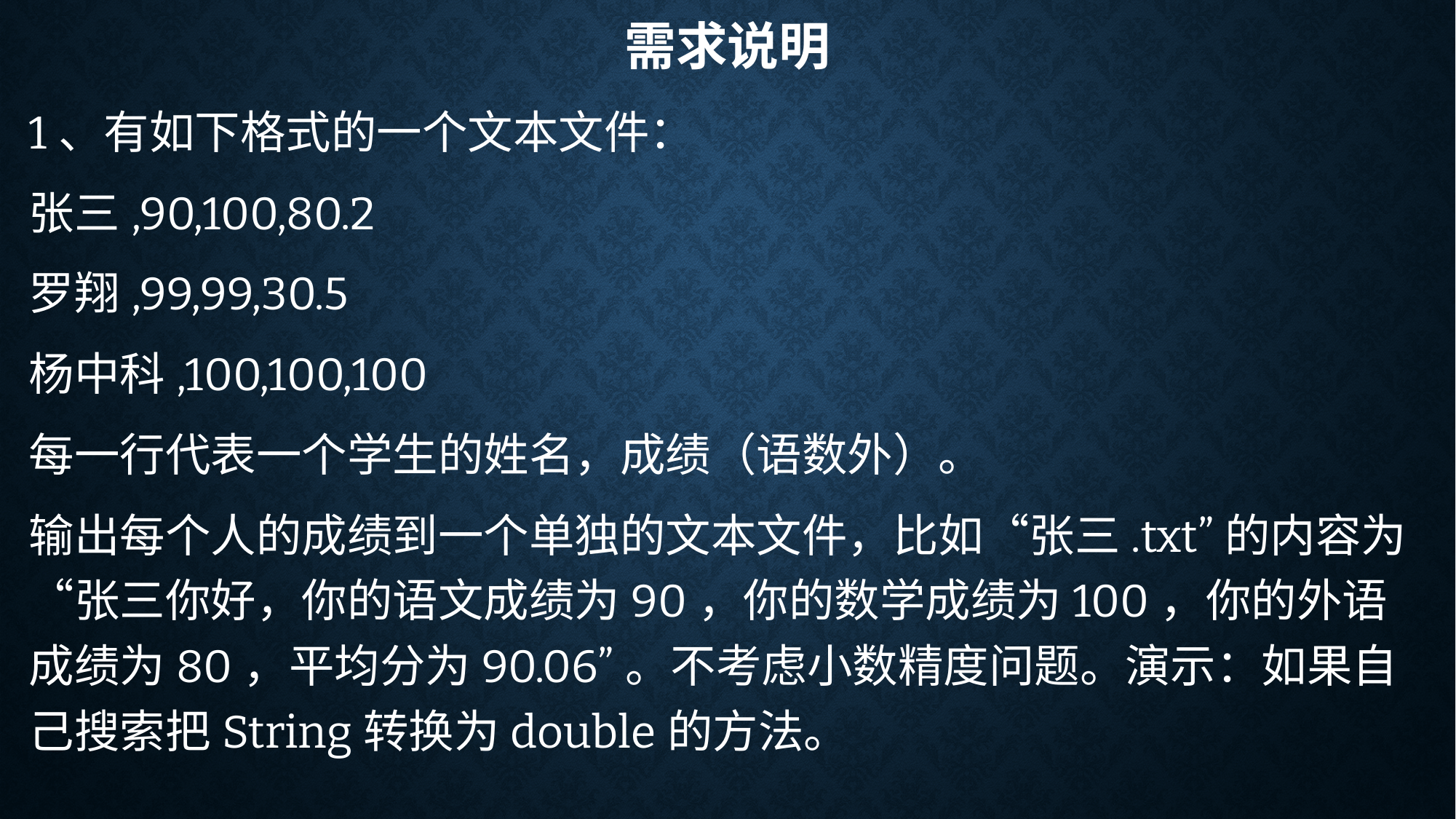

# 需求说明
1、有如下格式的一个文本文件：
张三,90,100,80.2
罗翔,99,99,30.5
杨中科,100,100,100
每一行代表一个学生的姓名，成绩（语数外）。
输出每个人的成绩到一个单独的文本文件，比如“张三.txt”的内容为“张三你好，你的语文成绩为90，你的数学成绩为100，你的外语成绩为80，平均分为90.06”。不考虑小数精度问题。演示：如果自己搜索把String转换为double的方法。